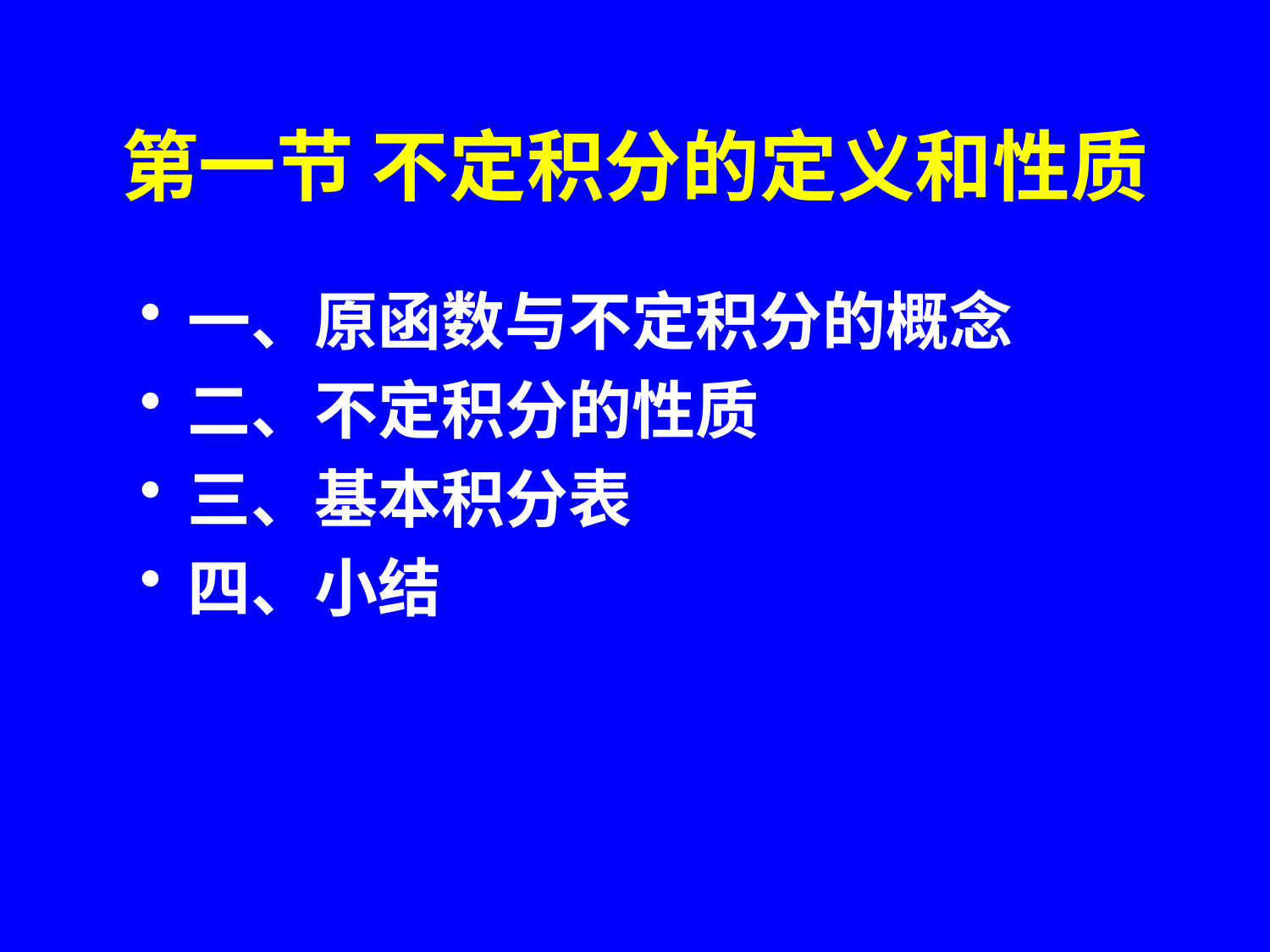

# 第一节 不定积分的定义和性质
一、原函数与不定积分的概念
二、不定积分的性质
三、基本积分表
四、小结